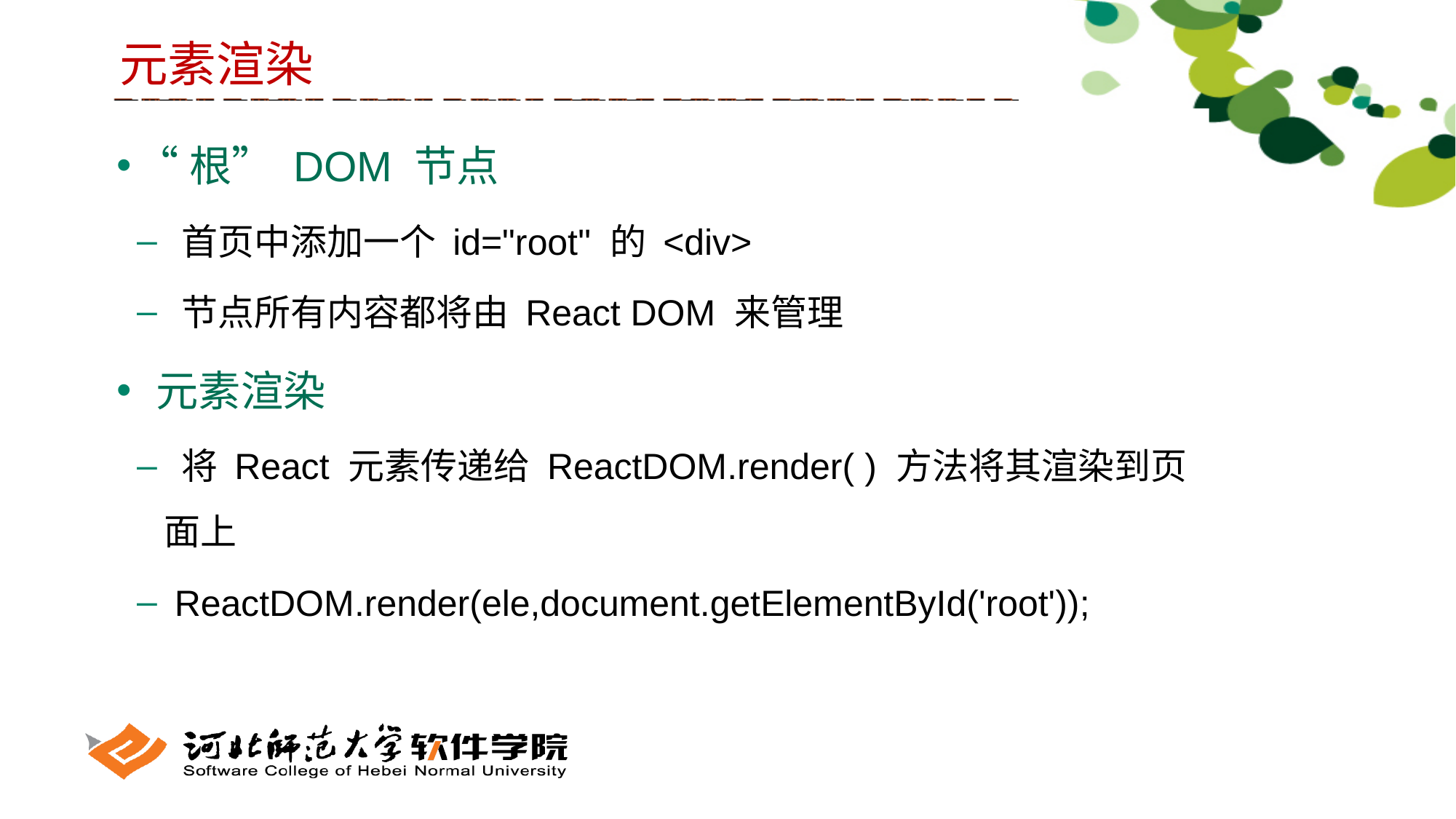

元素渲染
“根” DOM 节点
 首页中添加一个 id="root" 的 <div>
 节点所有内容都将由 React DOM 来管理
 元素渲染
 将 React 元素传递给 ReactDOM.render( ) 方法将其渲染到页面上
 ReactDOM.render(ele,document.getElementById('root'));